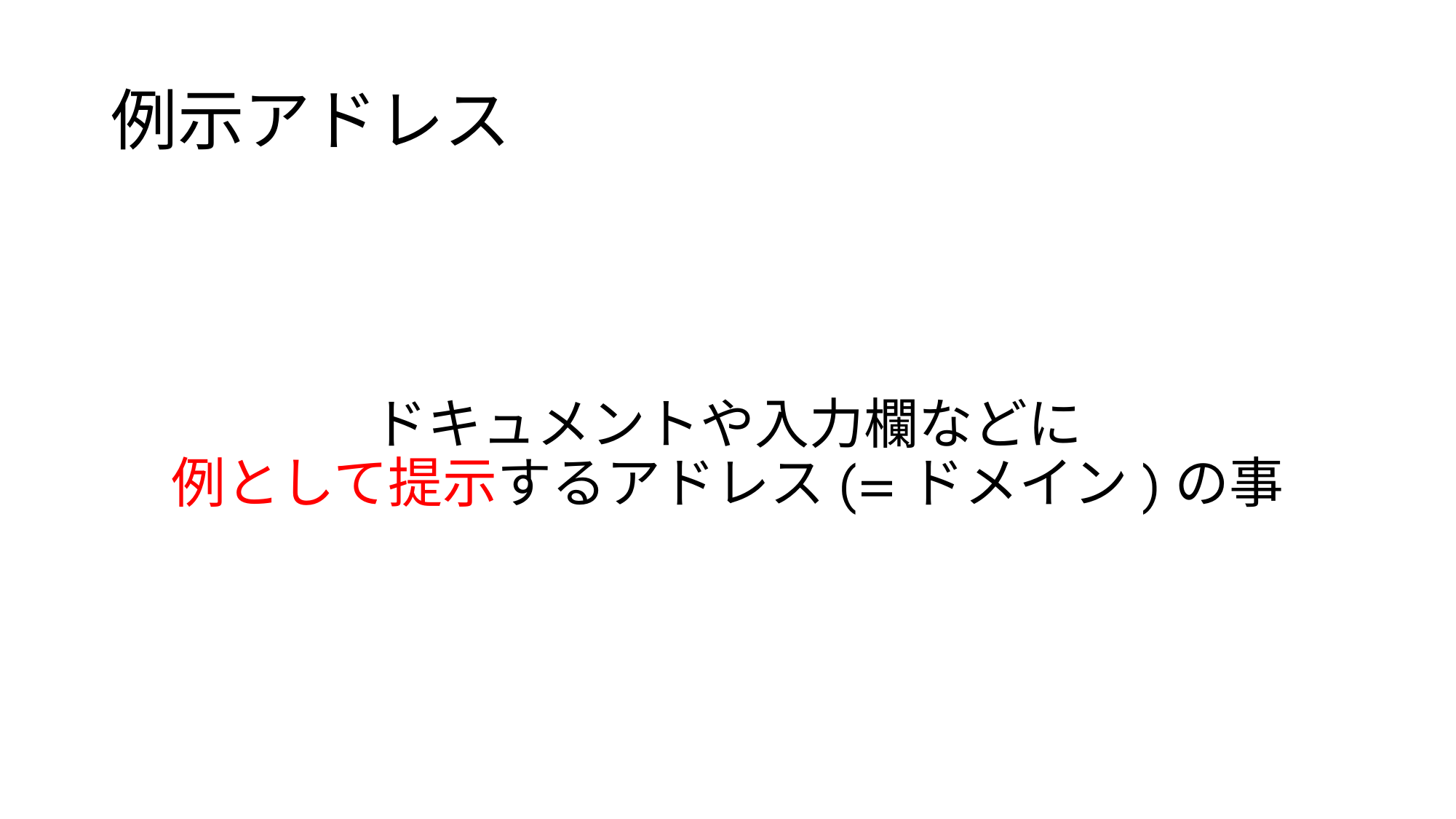

# 例示アドレス
ドキュメントや入力欄などに
例として提示するアドレス(=ドメイン)の事